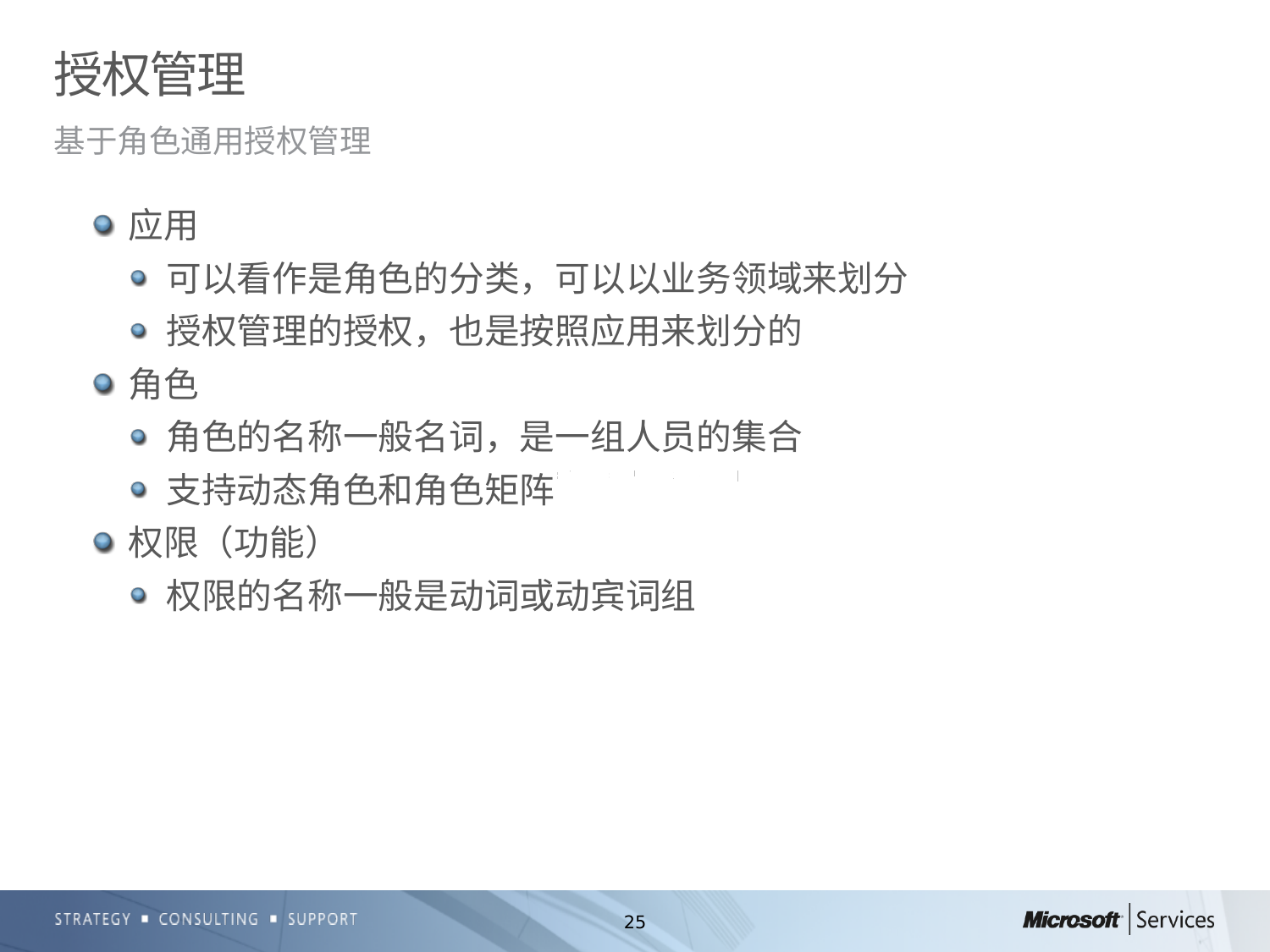

# 授权管理
基于角色通用授权管理
应用
可以看作是角色的分类，可以以业务领域来划分
授权管理的授权，也是按照应用来划分的
角色
角色的名称一般名词，是一组人员的集合
支持动态角色和角色矩阵
权限（功能）
权限的名称一般是动词或动宾词组